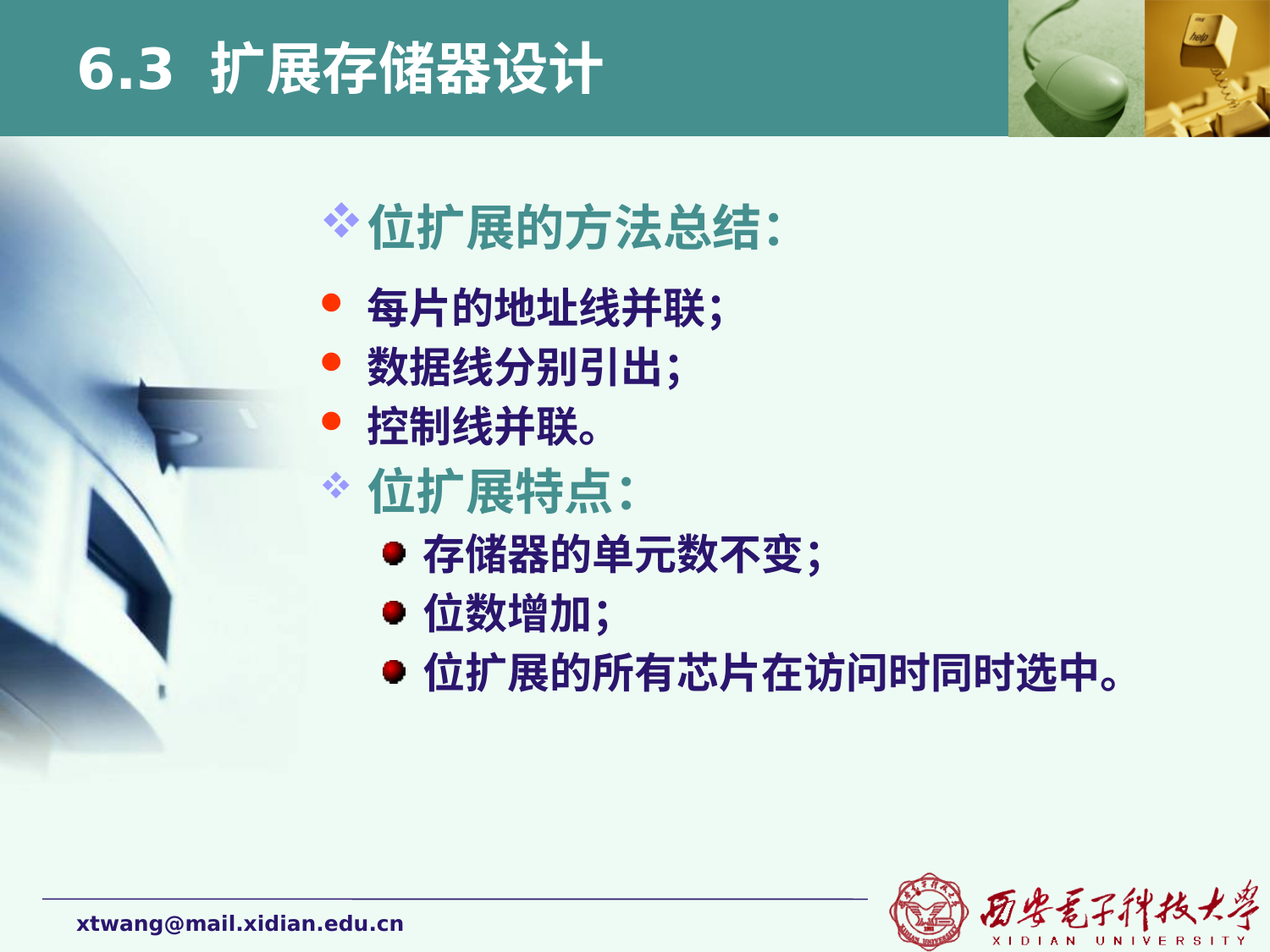

# 6.3 扩展存储器设计
位扩展的方法总结：
每片的地址线并联；
数据线分别引出；
控制线并联。
位扩展特点：
存储器的单元数不变；
位数增加；
位扩展的所有芯片在访问时同时选中。
xtwang@mail.xidian.edu.cn